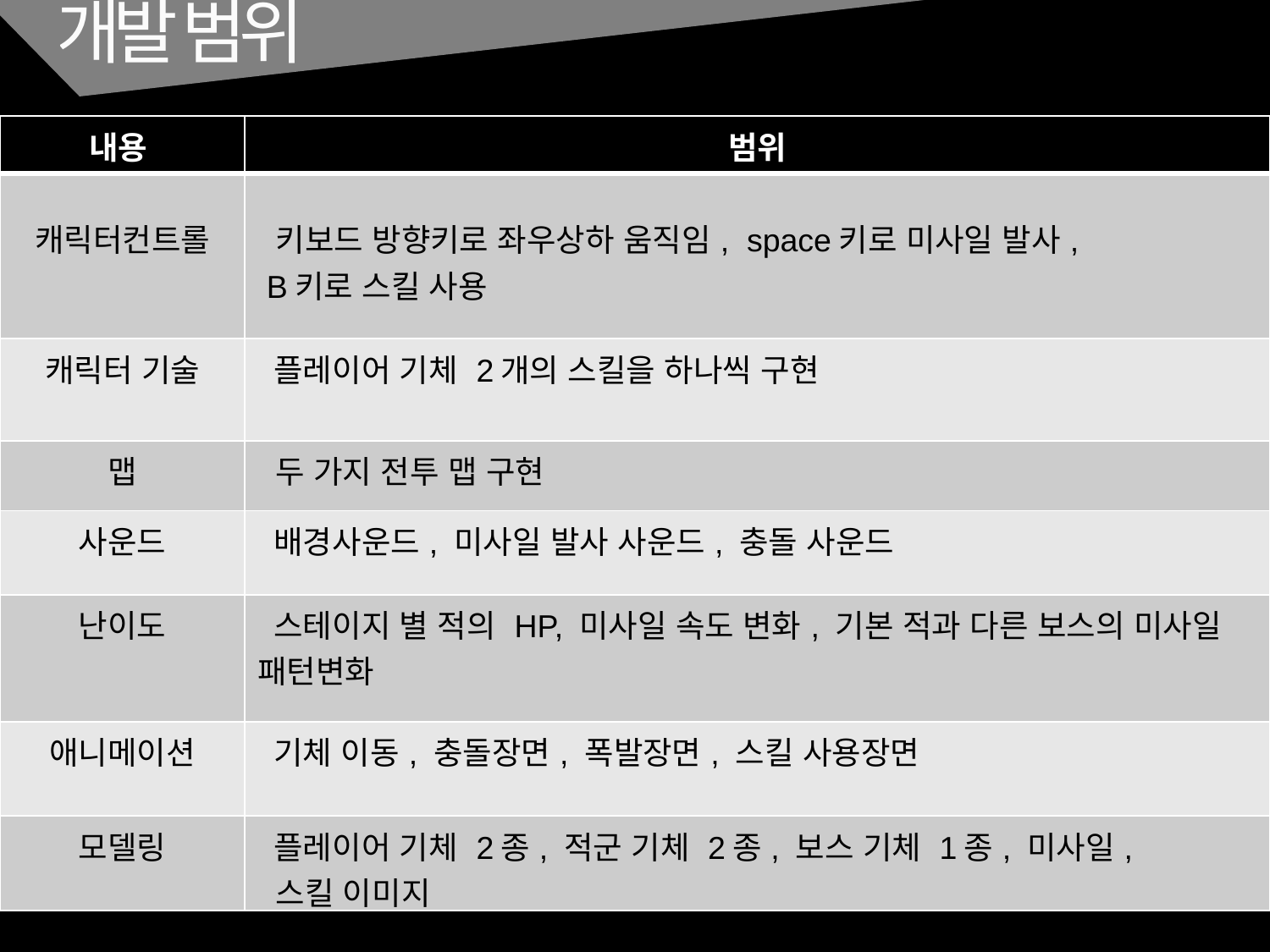

개발 범위

| 내용 | 범위 |
| --- | --- |
| 캐릭터컨트롤 | 키보드 방향키로 좌우상하 움직임, space키로 미사일 발사, B키로 스킬 사용 |
| 캐릭터 기술 | 플레이어 기체 2개의 스킬을 하나씩 구현 |
| 맵 | 두 가지 전투 맵 구현 |
| 사운드 | 배경사운드, 미사일 발사 사운드, 충돌 사운드 |
| 난이도 | 스테이지 별 적의 HP, 미사일 속도 변화, 기본 적과 다른 보스의 미사일 패턴변화 |
| 애니메이션 | 기체 이동, 충돌장면, 폭발장면, 스킬 사용장면 |
| 모델링 | 플레이어 기체 2종, 적군 기체 2종, 보스 기체 1종, 미사일, 스킬 이미지 |